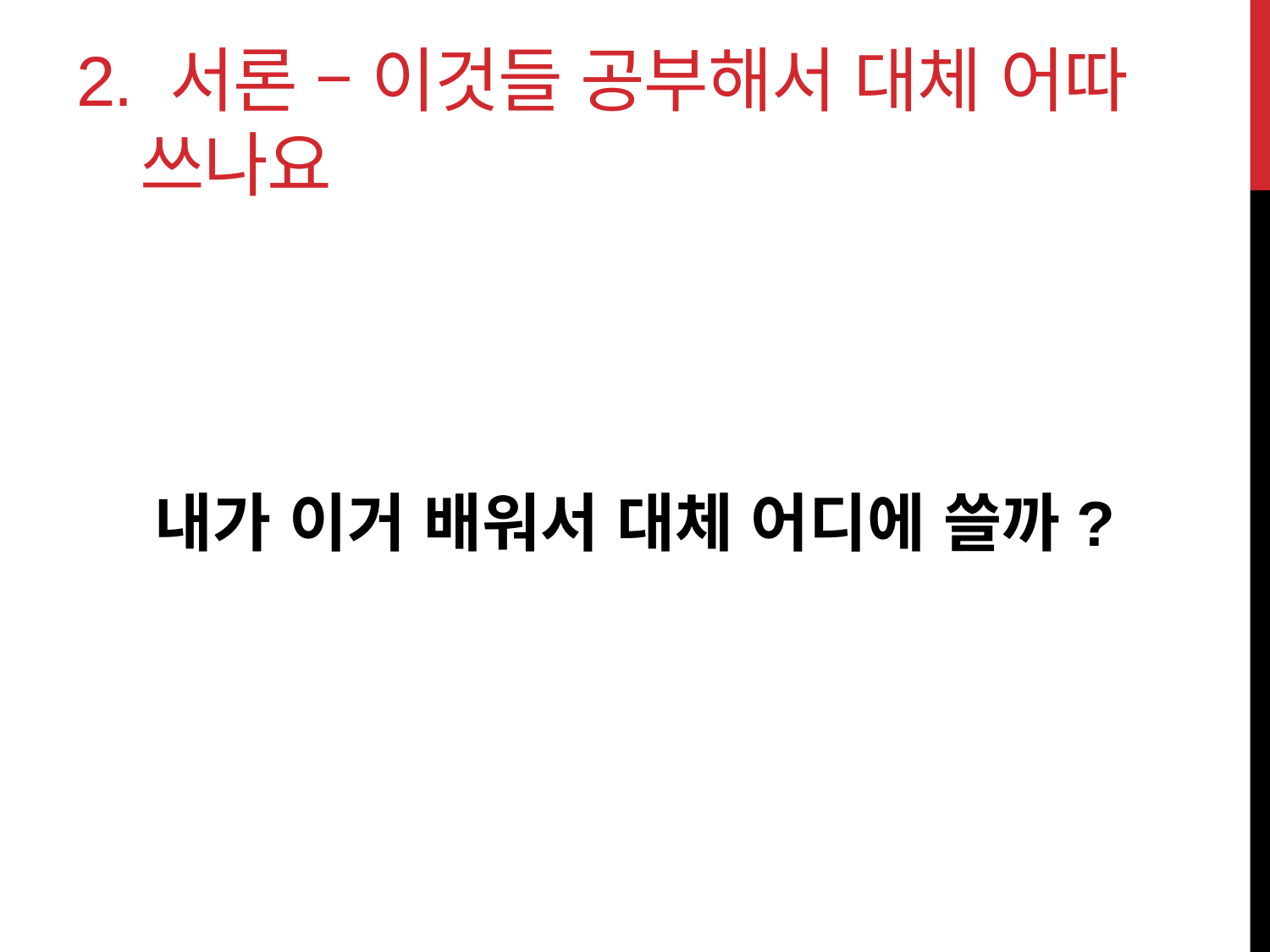

# 2. 서론 – 이것들 공부해서 대체 어따 쓰나요
내가 이거 배워서 대체 어디에 쓸까?